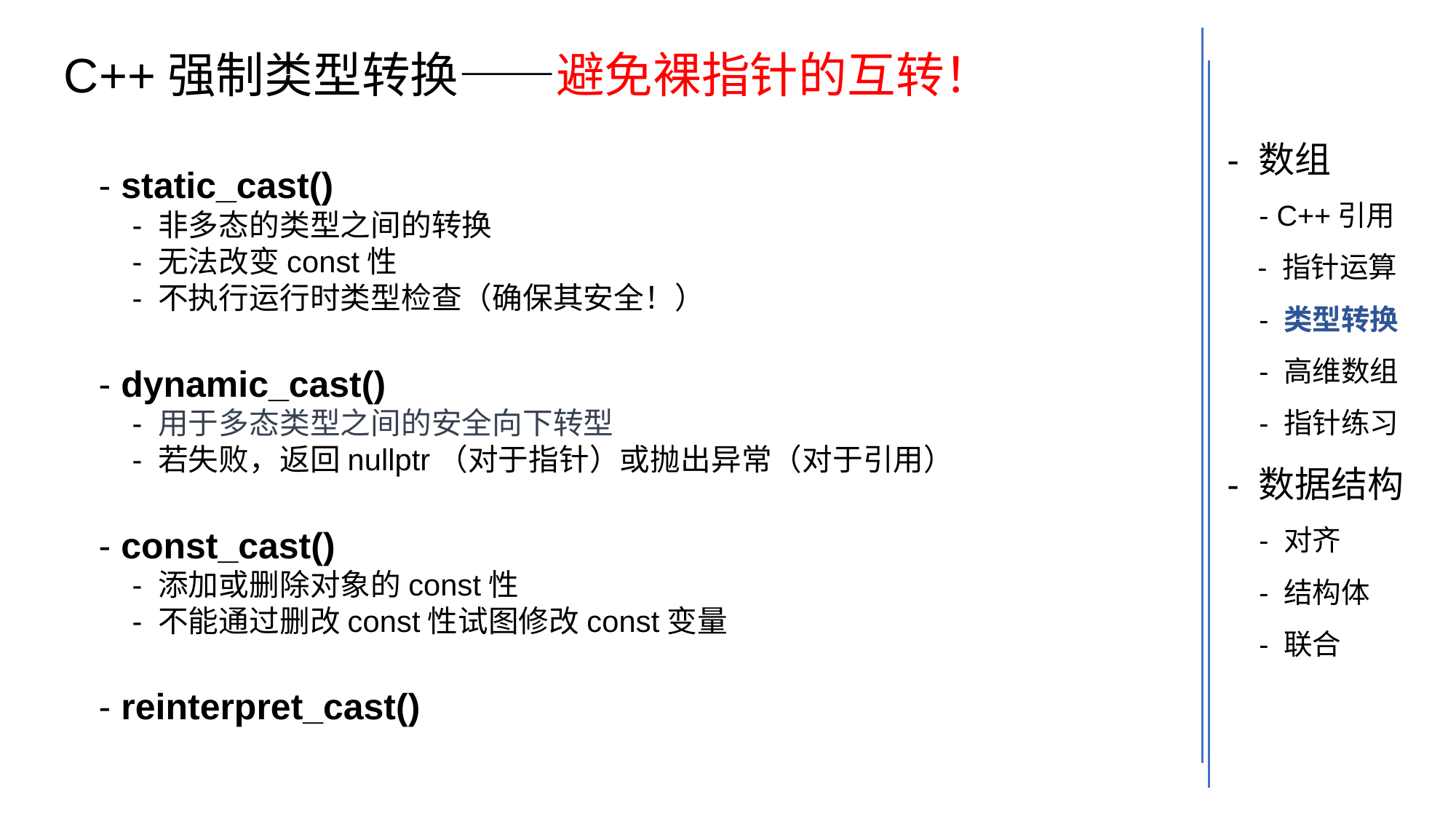

# C++强制类型转换——避免裸指针的互转！ .
- 数组
    - C++引用
    - 指针运算
    - 类型转换
    - 高维数组
    - 指针练习
- 数据结构
    - 对齐
    - 结构体
    - 联合
- static_cast()
    - 非多态的类型之间的转换
    - 无法改变const性
    - 不执行运行时类型检查（确保其安全！）
- dynamic_cast()
    - 用于多态类型之间的安全向下转型
    - 若失败，返回nullptr（对于指针）或抛出异常（对于引用）
- const_cast()
    - 添加或删除对象的const性
    - 不能通过删改const性试图修改const变量
- reinterpret_cast()